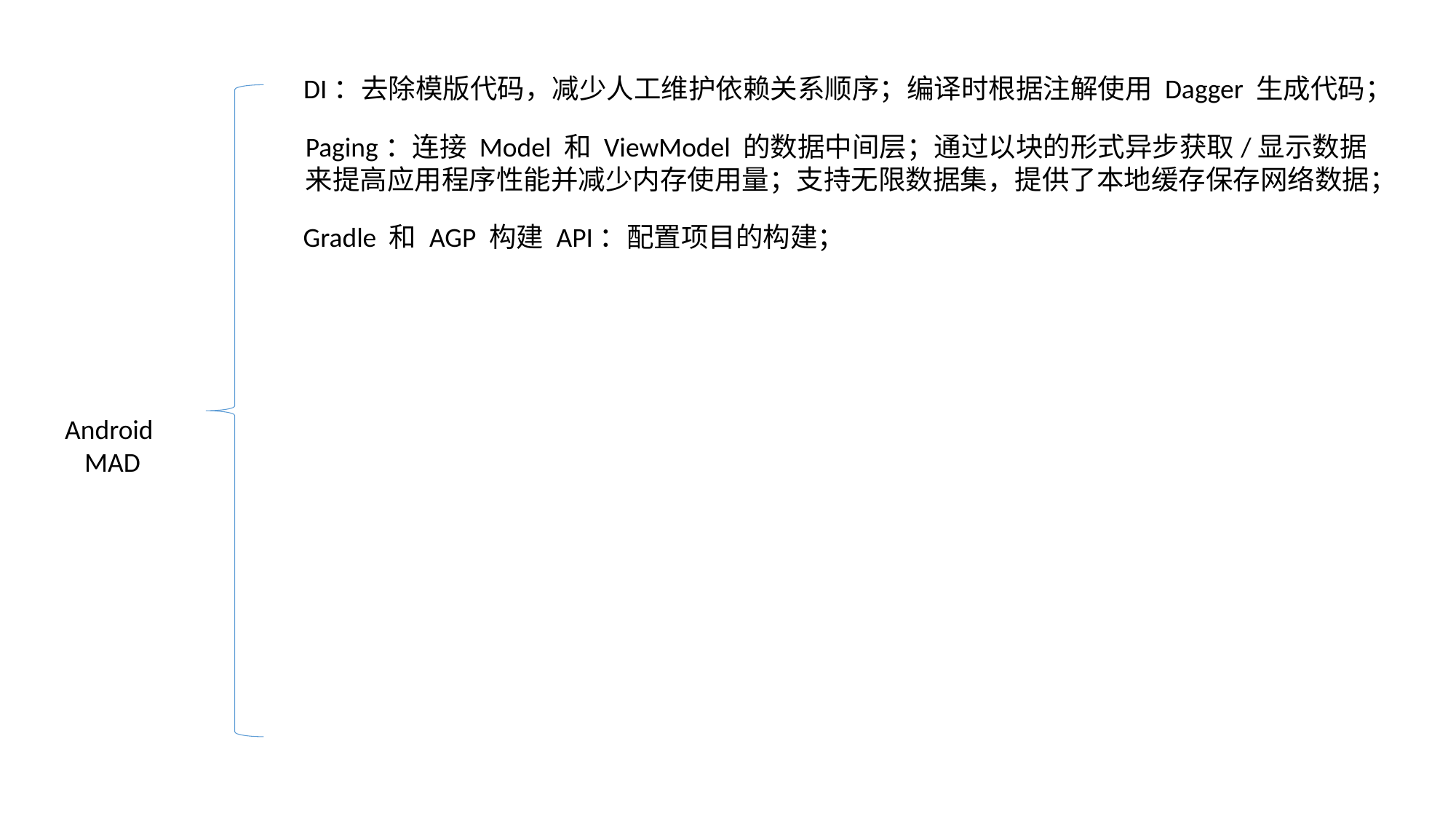

DI：去除模版代码，减少人工维护依赖关系顺序；编译时根据注解使用 Dagger 生成代码；

Paging：连接 Model 和 ViewModel 的数据中间层；通过以块的形式异步获取/显示数据
来提高应用程序性能并减少内存使用量；支持无限数据集，提供了本地缓存保存网络数据；
Gradle 和 AGP 构建 API：配置项目的构建；
Android
MAD